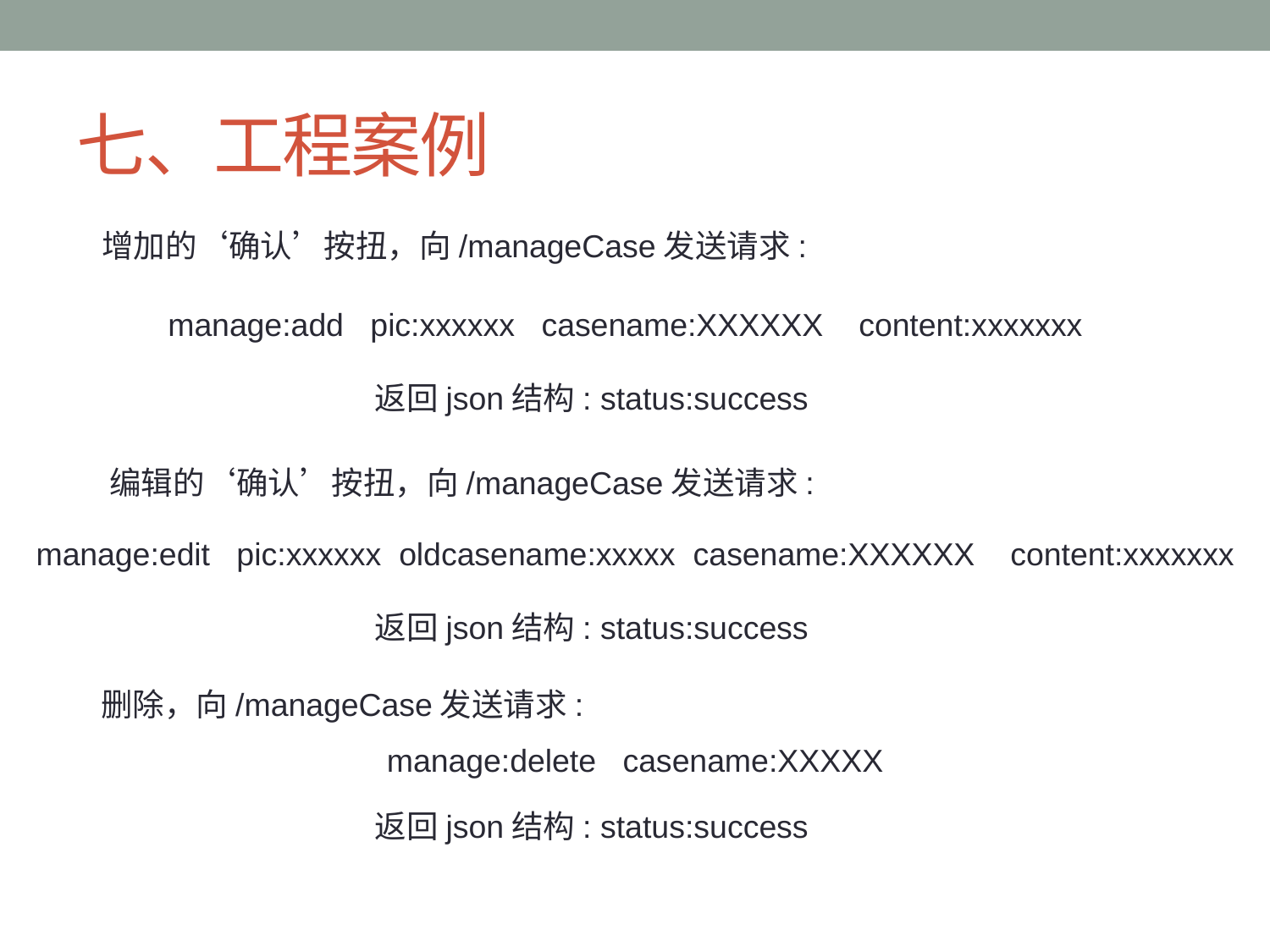

# 七、工程案例
增加的‘确认’按扭，向/manageCase发送请求:
manage:add   pic:xxxxxx   casename:XXXXXX    content:xxxxxxx
返回json结构: status:success
编辑的‘确认’按扭，向/manageCase发送请求:
manage:edit   pic:xxxxxx  oldcasename:xxxxx  casename:XXXXXX    content:xxxxxxx
返回json结构: status:success
删除，向/manageCase发送请求:
manage:delete   casename:XXXXX
返回json结构: status:success